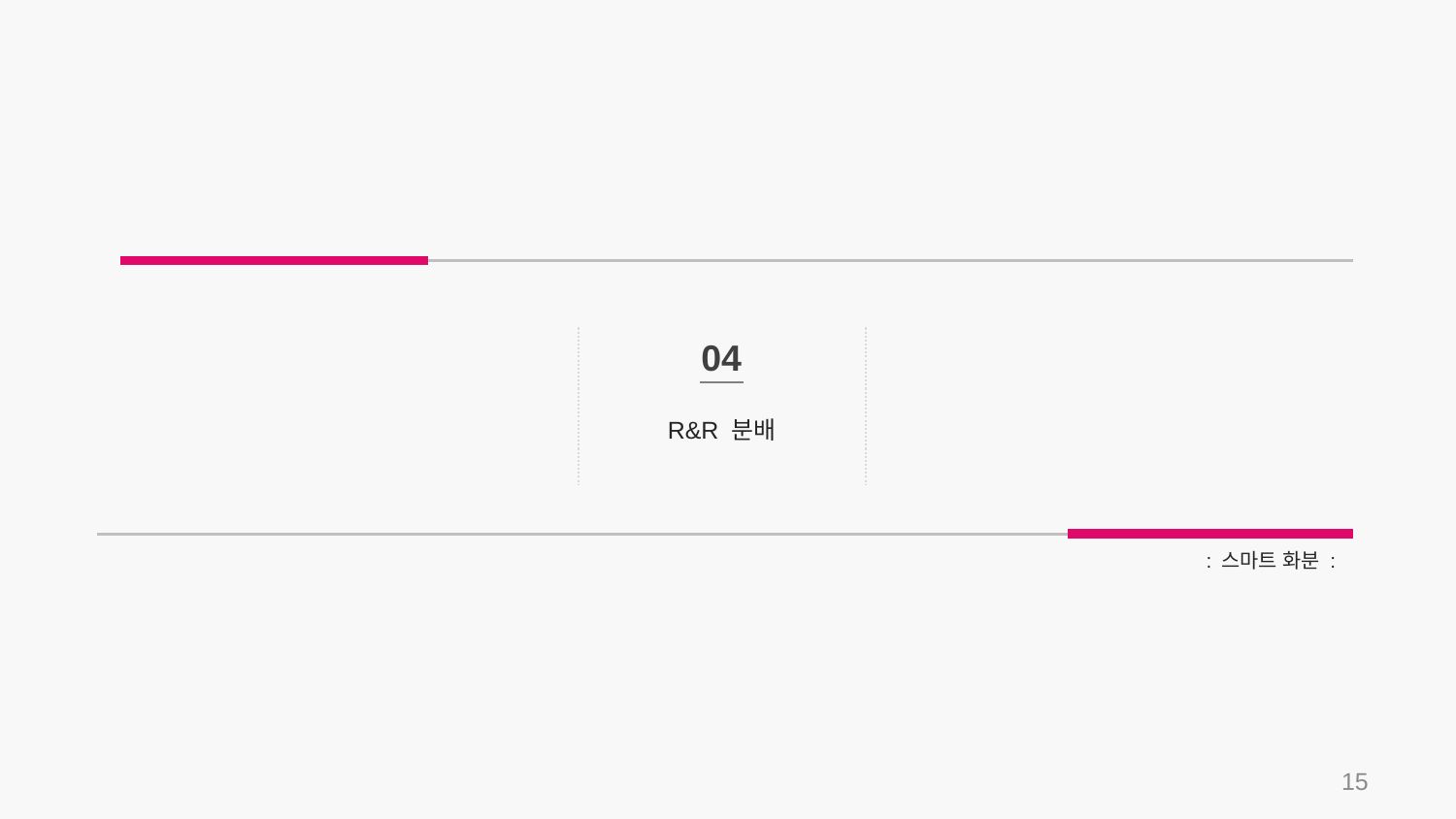

04
R&R 분배
: 스마트 화분 :
15